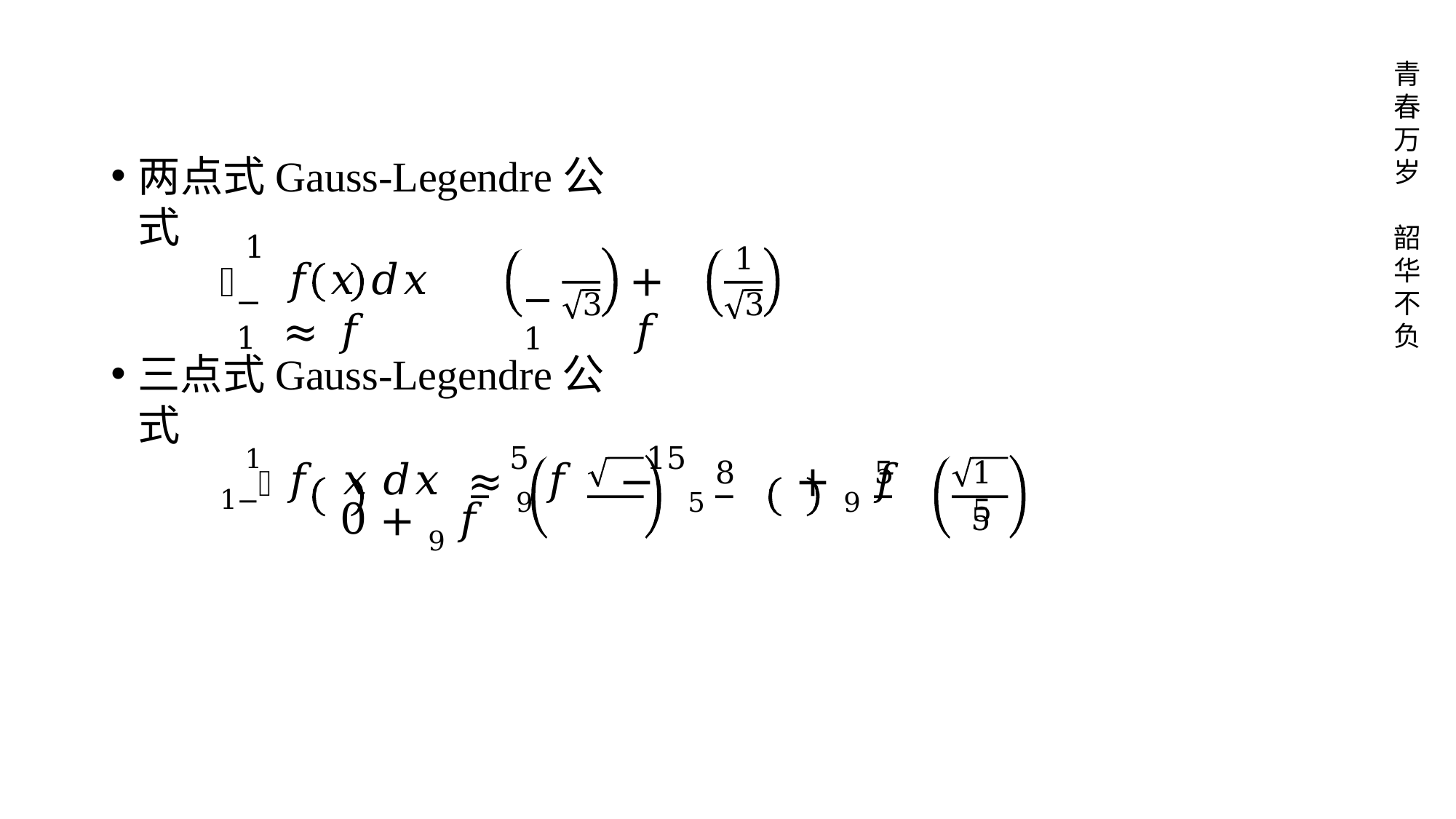

青 春 万 岁
两点式Gauss-Legendre公式
韶 华 不 负
−	1
1
׬
1

𝑓	𝑥	𝑑𝑥 ≈ 𝑓
+ 𝑓

−1
3
3

三点式Gauss-Legendre公式
1	5	15
׬−1   𝑓	𝑥	𝑑𝑥  ≈ 9 𝑓	−	5	+ 9 𝑓	0	+ 9 𝑓
8
5
15

5